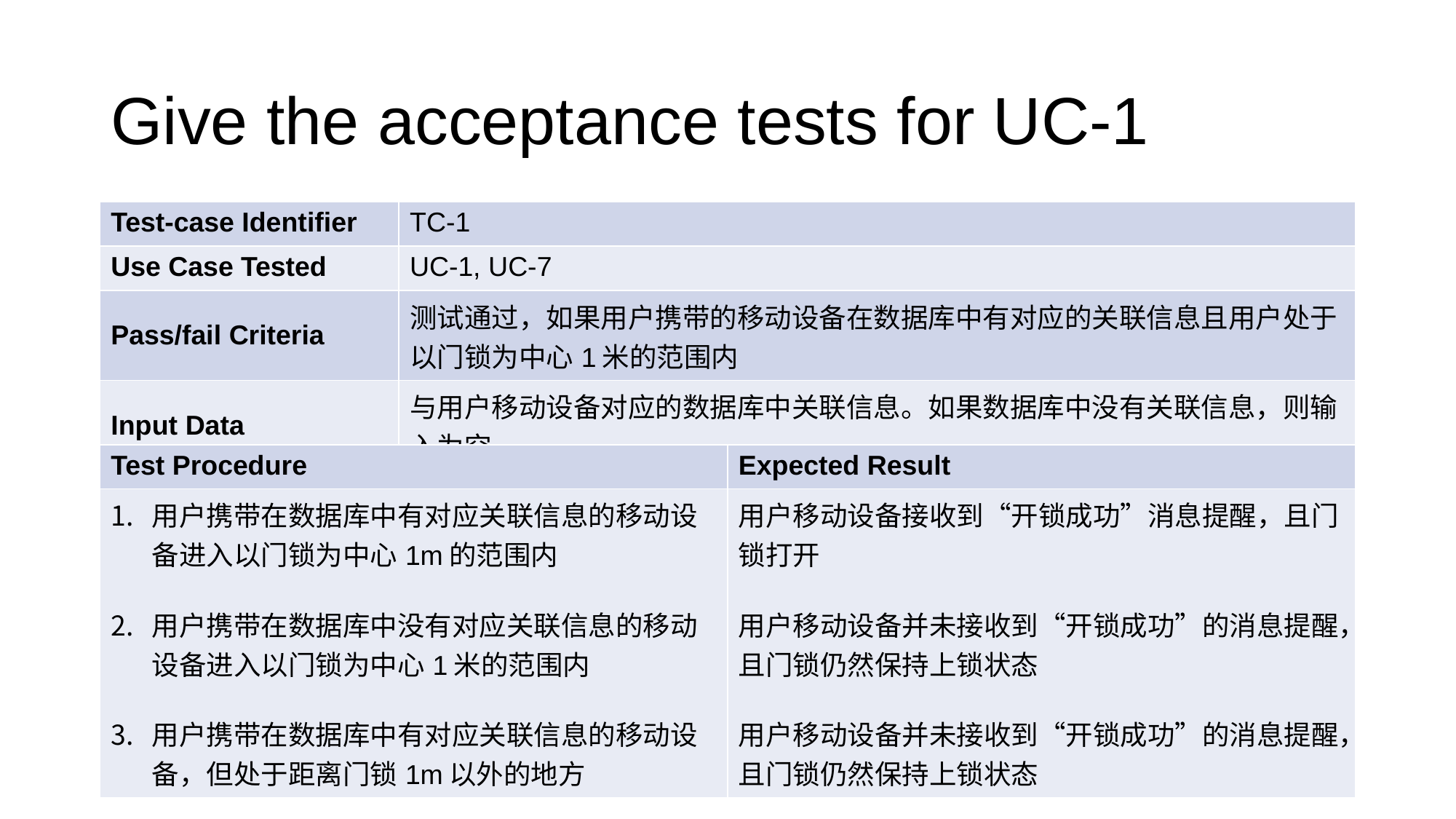

# Give the acceptance tests for UC-1
| Test-case Identifier | TC-1 |
| --- | --- |
| Use Case Tested | UC-1, UC-7 |
| Pass/fail Criteria | 测试通过，如果用户携带的移动设备在数据库中有对应的关联信息且用户处于以门锁为中心1米的范围内 |
| Input Data | 与用户移动设备对应的数据库中关联信息。如果数据库中没有关联信息，则输入为空 |
| Test Procedure | Expected Result |
| --- | --- |
| 用户携带在数据库中有对应关联信息的移动设备进入以门锁为中心1m的范围内 用户携带在数据库中没有对应关联信息的移动设备进入以门锁为中心1米的范围内 用户携带在数据库中有对应关联信息的移动设备，但处于距离门锁1m以外的地方 | 用户移动设备接收到“开锁成功”消息提醒，且门锁打开 用户移动设备并未接收到“开锁成功”的消息提醒，且门锁仍然保持上锁状态 用户移动设备并未接收到“开锁成功”的消息提醒，且门锁仍然保持上锁状态 |